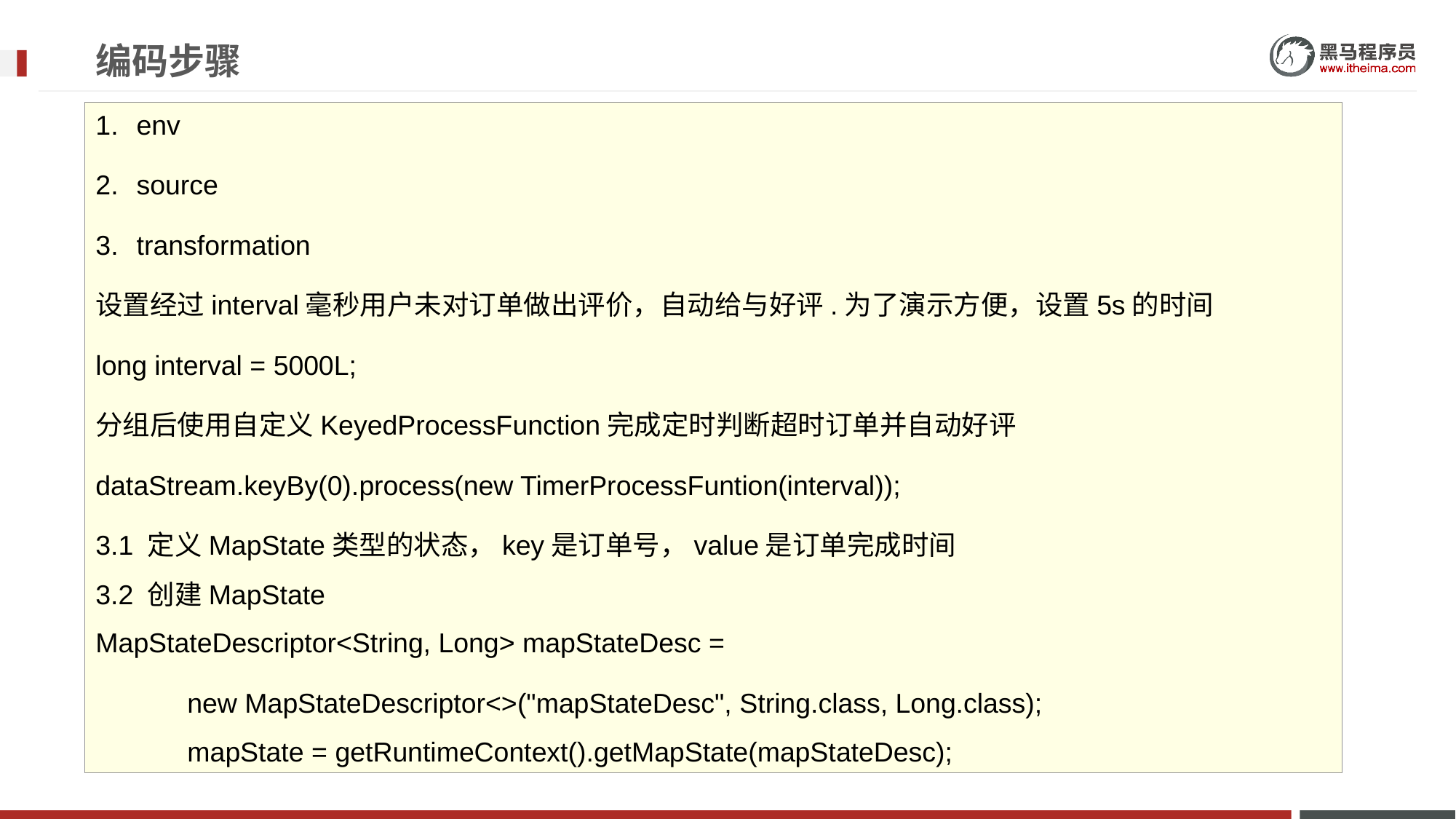

# 编码步骤
env
source
transformation
设置经过interval毫秒用户未对订单做出评价，自动给与好评.为了演示方便，设置5s的时间
long interval = 5000L;
分组后使用自定义KeyedProcessFunction完成定时判断超时订单并自动好评
dataStream.keyBy(0).process(new TimerProcessFuntion(interval));
3.1 定义MapState类型的状态，key是订单号，value是订单完成时间
3.2 创建MapState
MapStateDescriptor<String, Long> mapStateDesc =
            new MapStateDescriptor<>("mapStateDesc", String.class, Long.class);
            mapState = getRuntimeContext().getMapState(mapStateDesc);